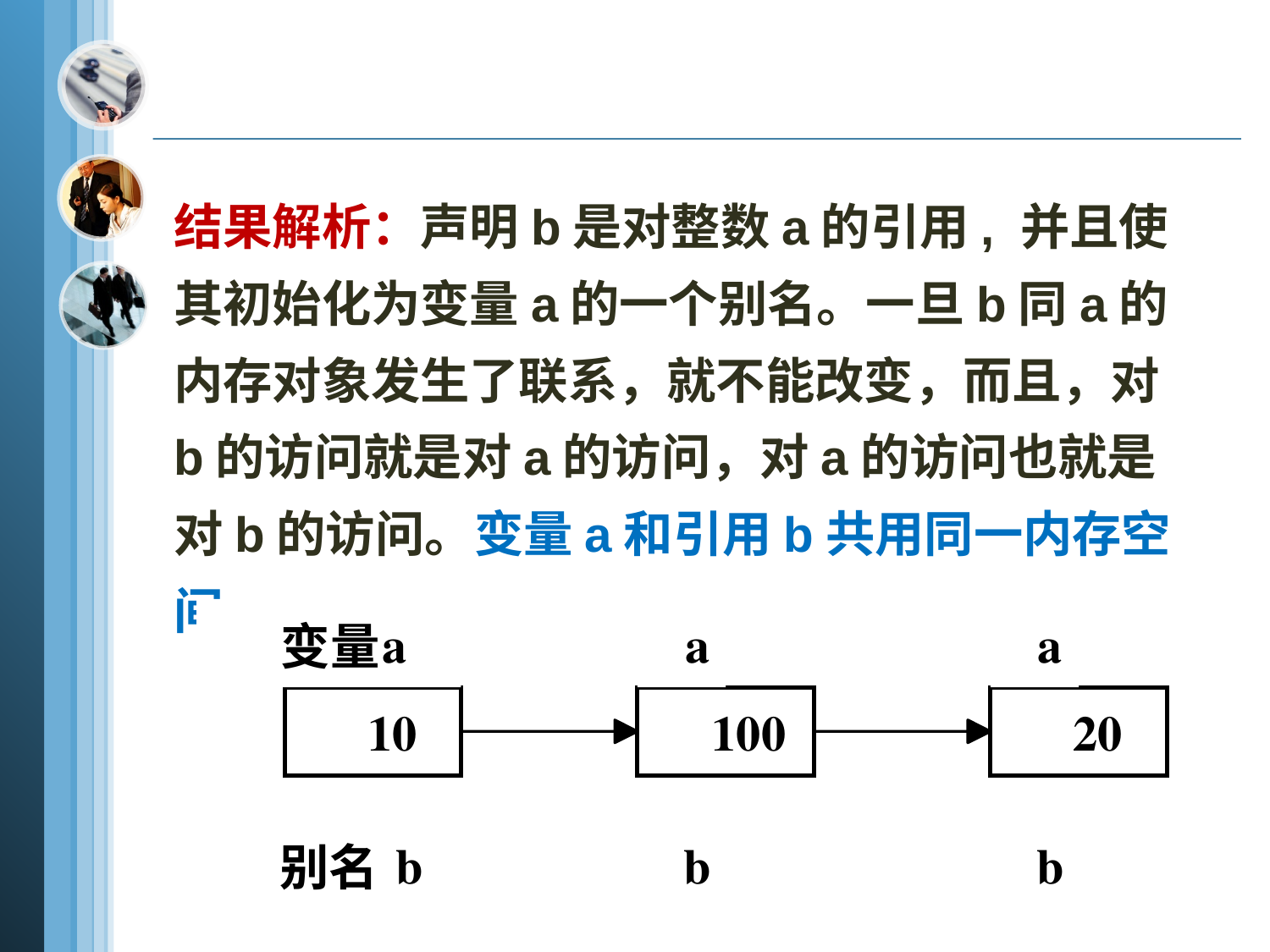

结果解析：声明b是对整数a的引用, 并且使其初始化为变量a的一个别名。一旦b同a的内存对象发生了联系，就不能改变，而且，对b的访问就是对a的访问，对a的访问也就是对b的访问。变量a和引用b共用同一内存空间.

a
a
a
变量

10
100
20

b
b
b
别名